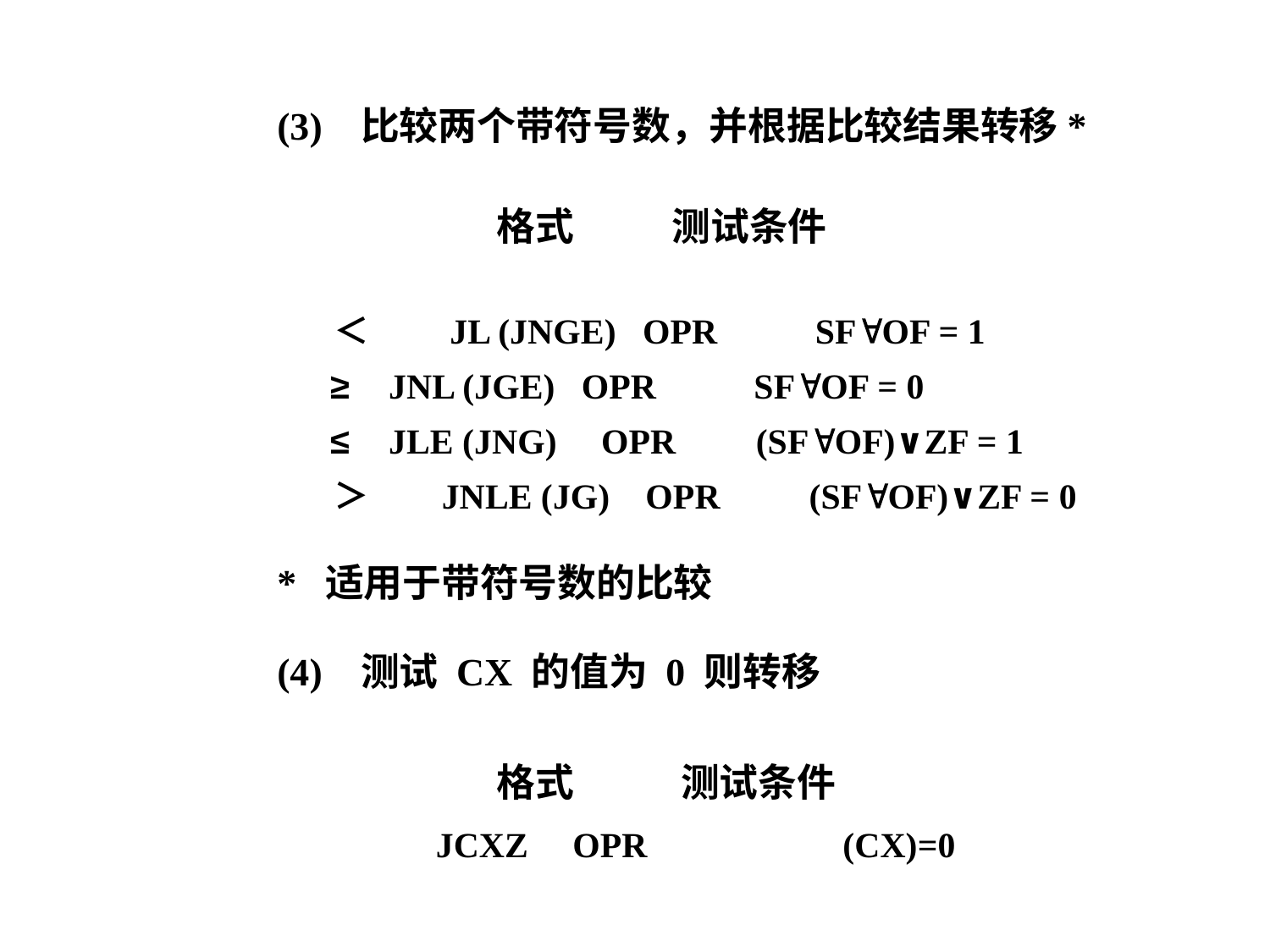

(3)   比较两个带符号数，并根据比较结果转移*

                      格式           测试条件

      ＜         JL (JNGE)   OPR           SF∀OF = 1
      ≥    JNL (JGE)   OPR           SF∀OF = 0
      ≤    JLE (JNG)     OPR         (SF∀OF)∨ZF = 1
      ＞        JNLE (JG)    OPR          (SF∀OF)∨ZF = 0

*  适用于带符号数的比较

(4)   测试 CX 的值为 0 则转移

                      格式            测试条件
               JCXZ     OPR                      (CX)=0